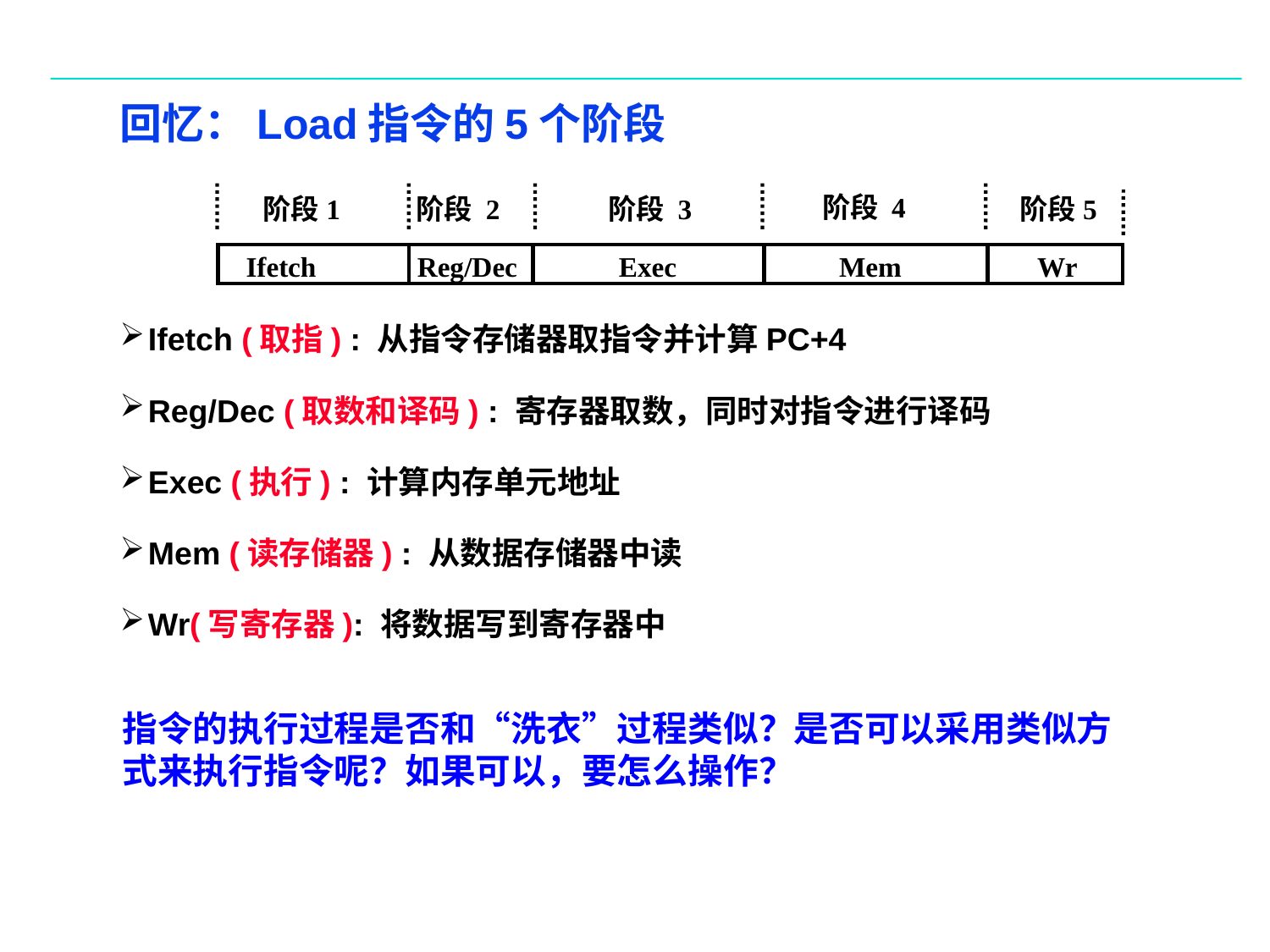

# 回忆：Load指令的5个阶段
阶段 4

阶段1
阶段 2
阶段 3
阶段5

Ifetch

Reg/Dec

Exec
Mem
Wr

Ifetch (取指) : 从指令存储器取指令并计算PC+4
Reg/Dec (取数和译码) : 寄存器取数，同时对指令进行译码
Exec (执行) : 计算内存单元地址
Mem (读存储器) : 从数据存储器中读
Wr(写寄存器): 将数据写到寄存器中
指令的执行过程是否和“洗衣”过程类似？是否可以采用类似方式来执行指令呢？如果可以，要怎么操作？